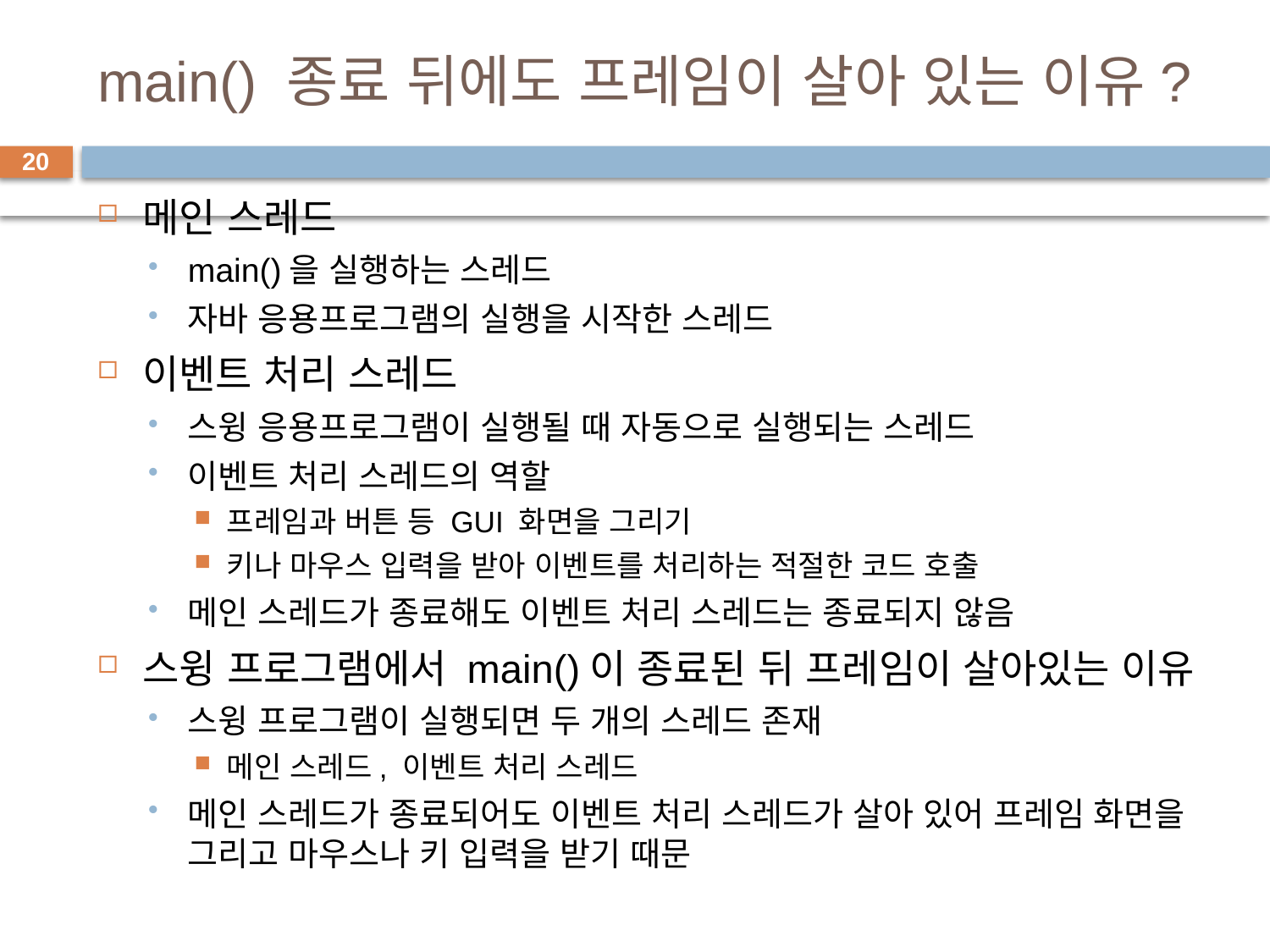

# main() 종료 뒤에도 프레임이 살아 있는 이유?
20
메인 스레드
main()을 실행하는 스레드
자바 응용프로그램의 실행을 시작한 스레드
이벤트 처리 스레드
스윙 응용프로그램이 실행될 때 자동으로 실행되는 스레드
이벤트 처리 스레드의 역할
프레임과 버튼 등 GUI 화면을 그리기
키나 마우스 입력을 받아 이벤트를 처리하는 적절한 코드 호출
메인 스레드가 종료해도 이벤트 처리 스레드는 종료되지 않음
스윙 프로그램에서 main()이 종료된 뒤 프레임이 살아있는 이유
스윙 프로그램이 실행되면 두 개의 스레드 존재
메인 스레드, 이벤트 처리 스레드
메인 스레드가 종료되어도 이벤트 처리 스레드가 살아 있어 프레임 화면을 그리고 마우스나 키 입력을 받기 때문